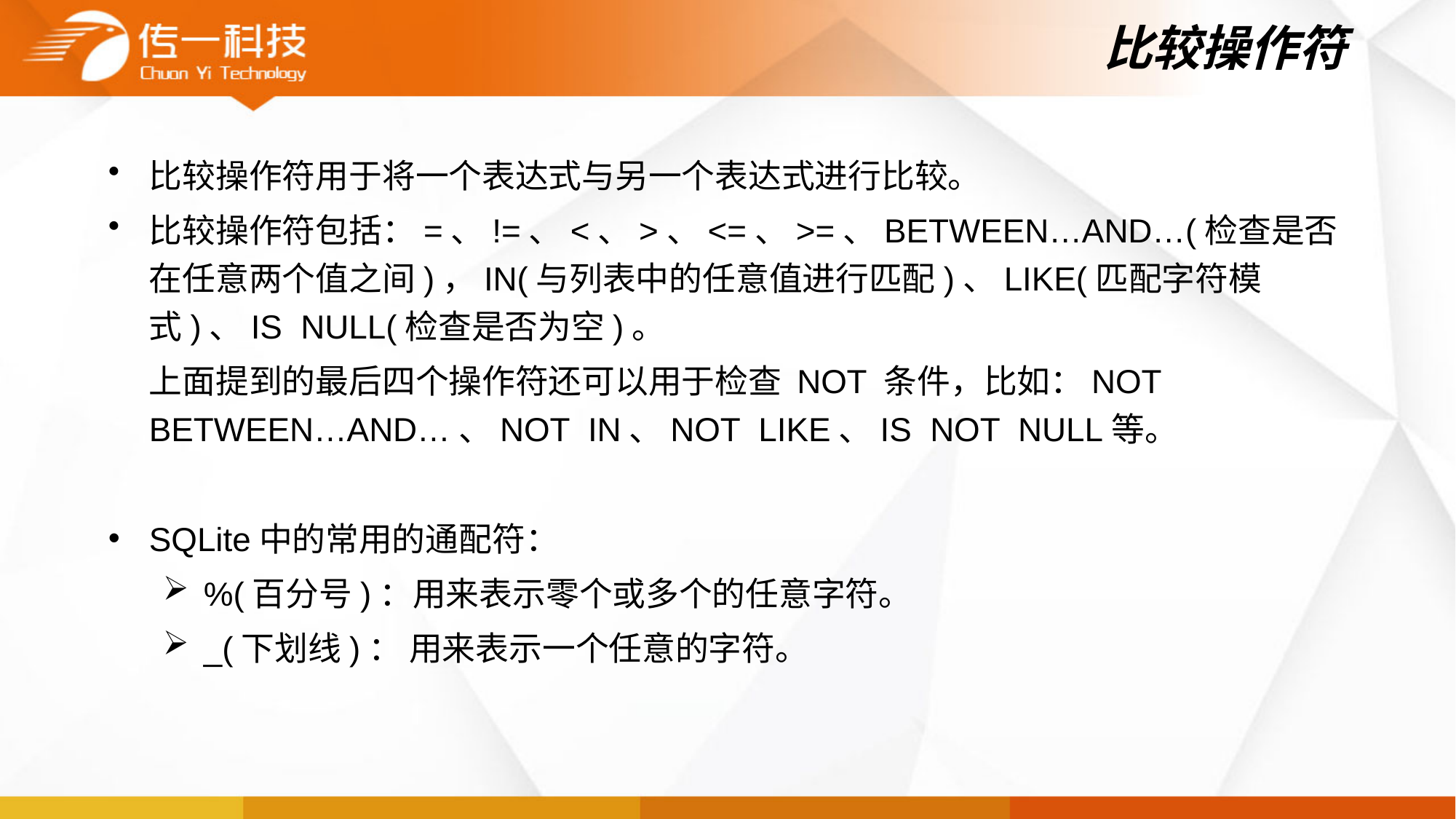

# 比较操作符
比较操作符用于将一个表达式与另一个表达式进行比较。
比较操作符包括：=、!=、<、>、<=、>=、BETWEEN…AND…(检查是否在任意两个值之间)，IN(与列表中的任意值进行匹配)、LIKE(匹配字符模式)、IS  NULL(检查是否为空)。
	上面提到的最后四个操作符还可以用于检查 NOT 条件，比如：NOT  BETWEEN…AND…、NOT  IN、NOT  LIKE、IS  NOT  NULL等。

SQLite中的常用的通配符：
%(百分号)：用来表示零个或多个的任意字符。
_(下划线)： 用来表示一个任意的字符。